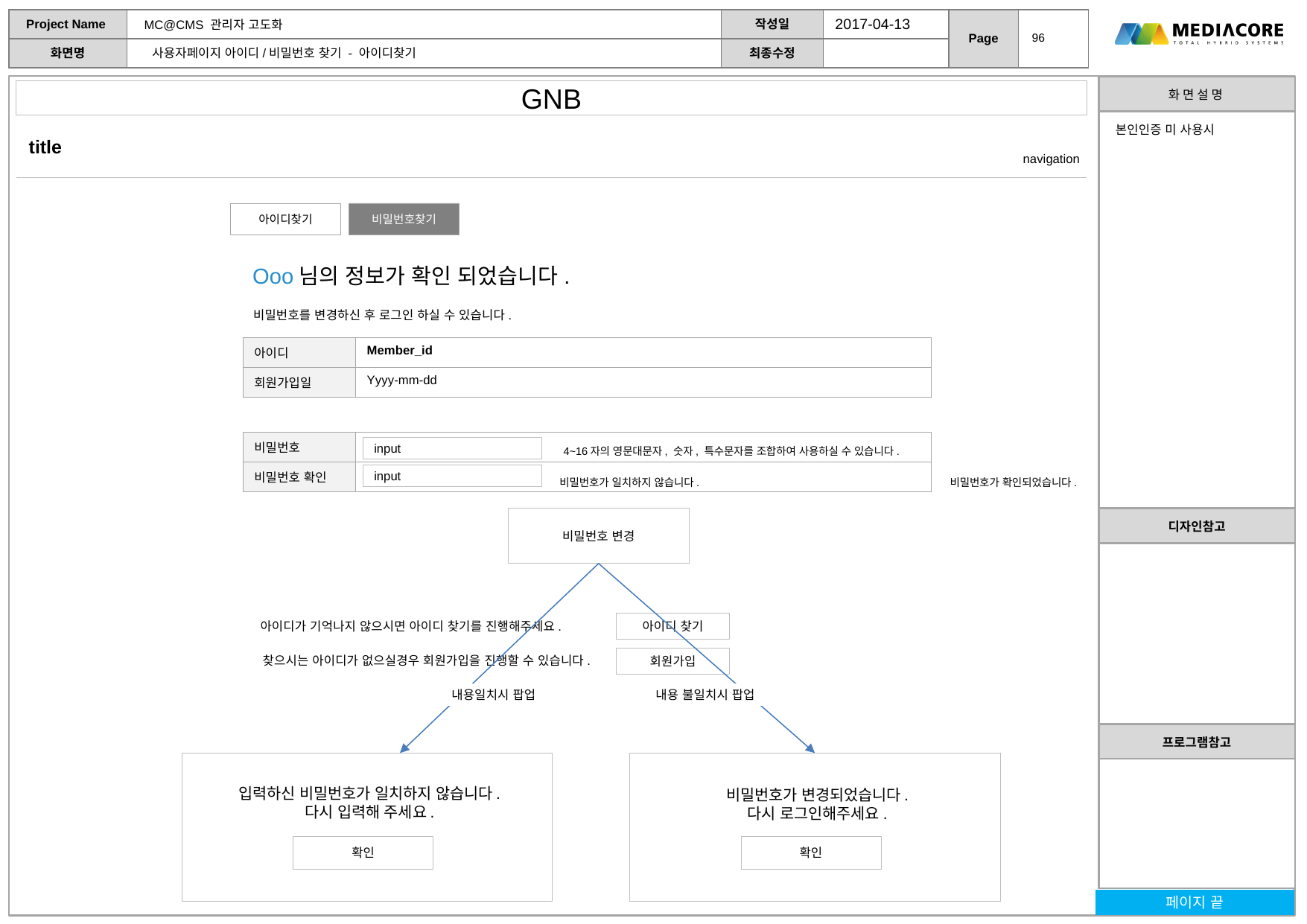

2017-04-13
96
사용자페이지 아이디/비밀번호 찾기 - 아이디찾기
| 화 면 설 명 |
| --- |
| 본인인증 미 사용시 |
| 디자인참고 |
|  |
| 프로그램참고 |
|  |
아이디찾기
비밀번호찾기
Ooo님의 정보가 확인 되었습니다.
비밀번호를 변경하신 후 로그인 하실 수 있습니다.
| 아이디 | Member\_id |
| --- | --- |
| 회원가입일 | Yyyy-mm-dd |
| 비밀번호 |  |
| --- | --- |
| 비밀번호 확인 |  |
4~16자의 영문대문자, 숫자, 특수문자를 조합하여 사용하실 수 있습니다.
input
input
비밀번호가 일치하지 않습니다.
비밀번호가 확인되었습니다.
비밀번호 변경
아이디가 기억나지 않으시면 아이디 찾기를 진행해주세요.
아이디 찾기
찾으시는 아이디가 없으실경우 회원가입을 진행할 수 있습니다.
회원가입
내용일치시 팝업
내용 불일치시 팝업

입력하신 비밀번호가 일치하지 않습니다.
다시 입력해 주세요.
비밀번호가 변경되었습니다.
다시 로그인해주세요.
확인
확인